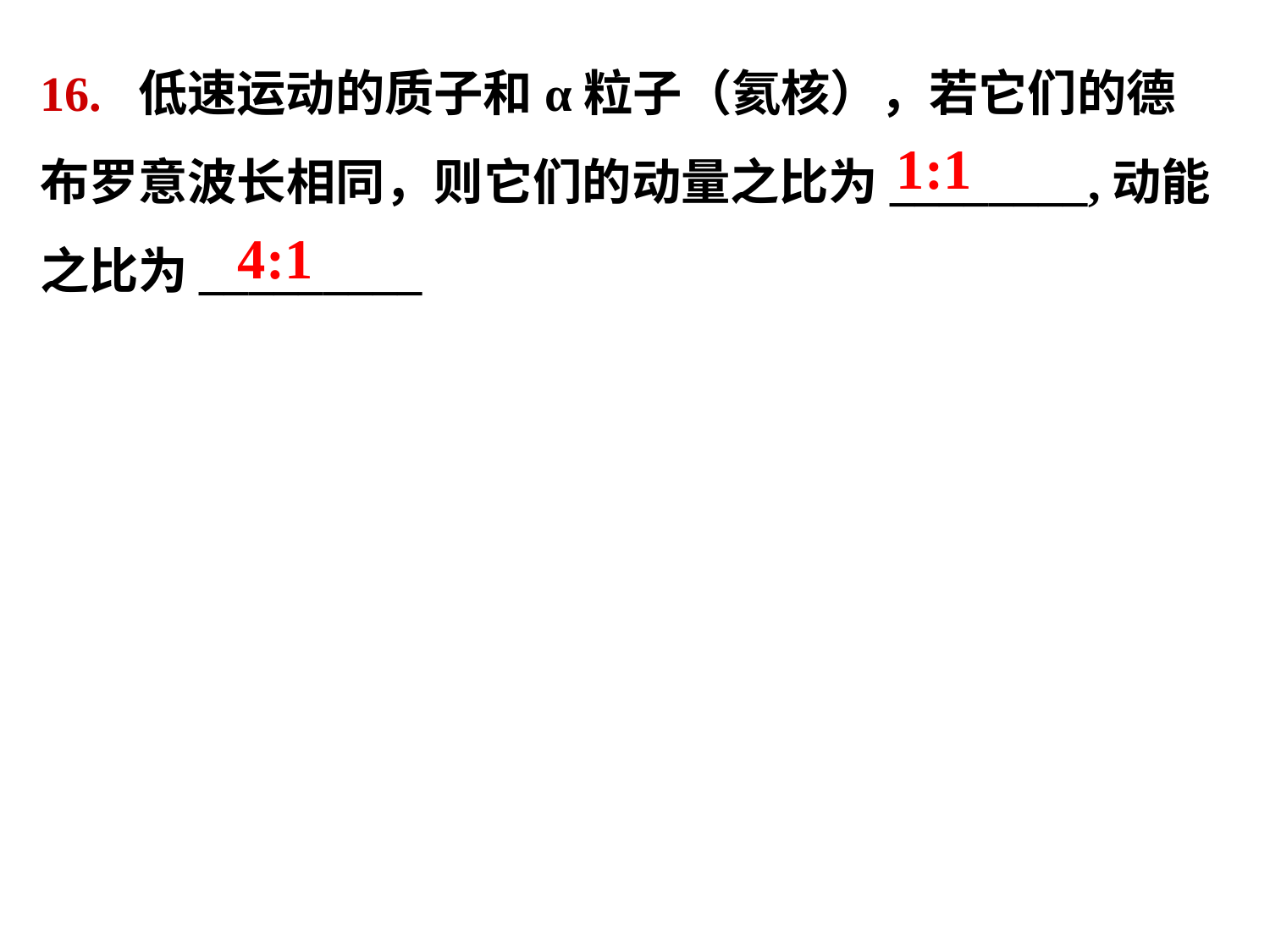

16.  低速运动的质子和α粒子（氦核），若它们的德布罗意波长相同，则它们的动量之比为________,动能之比为_________
1:1
4:1